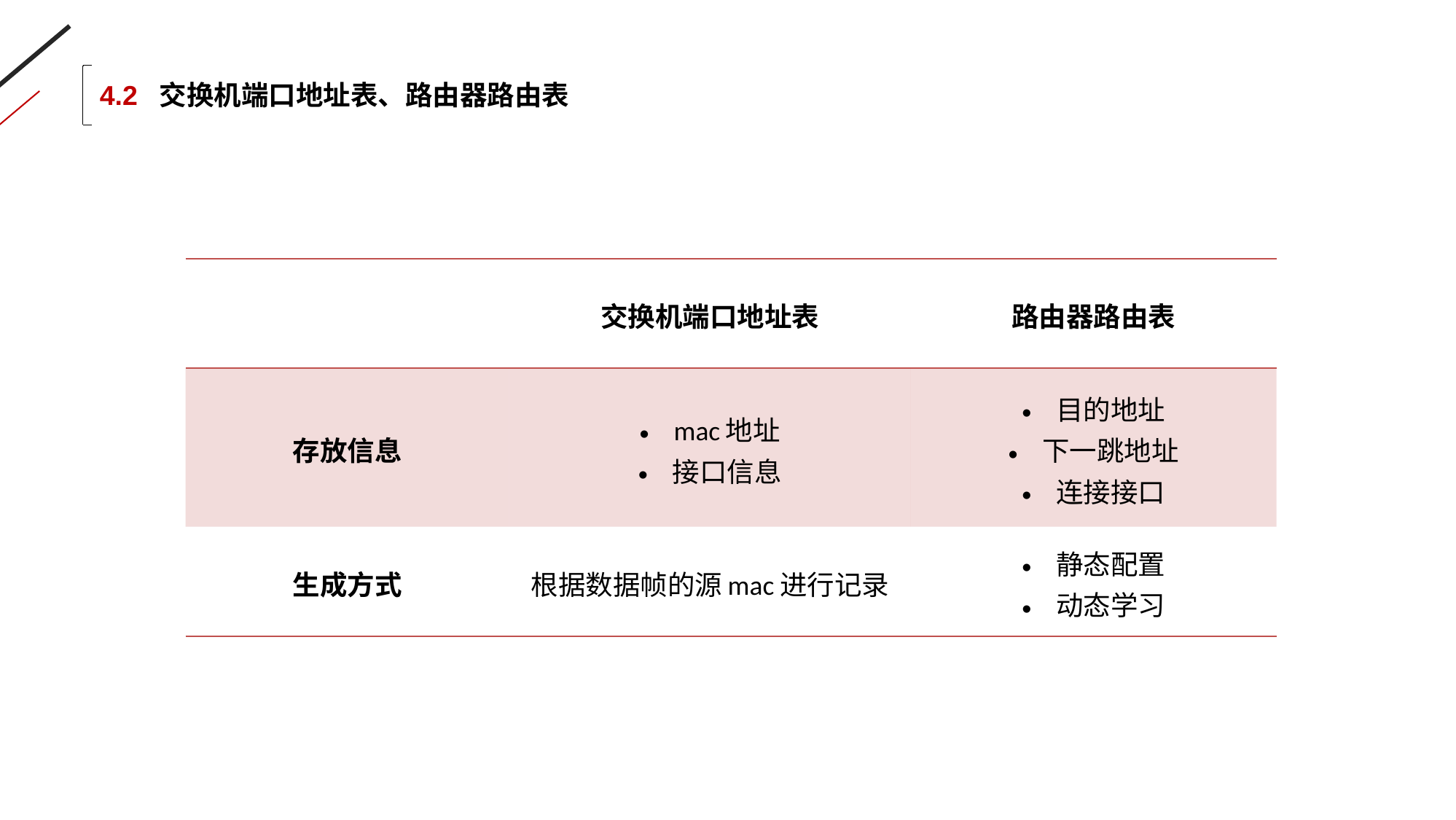

4.2  交换机端口地址表、路由器路由表

|  | 交换机端口地址表 | 路由器路由表 |
| --- | --- | --- |
| 存放信息 | mac地址 接口信息 | 目的地址 下一跳地址 连接接口 |
| 生成方式 | 根据数据帧的源mac进行记录 | 静态配置 动态学习 |